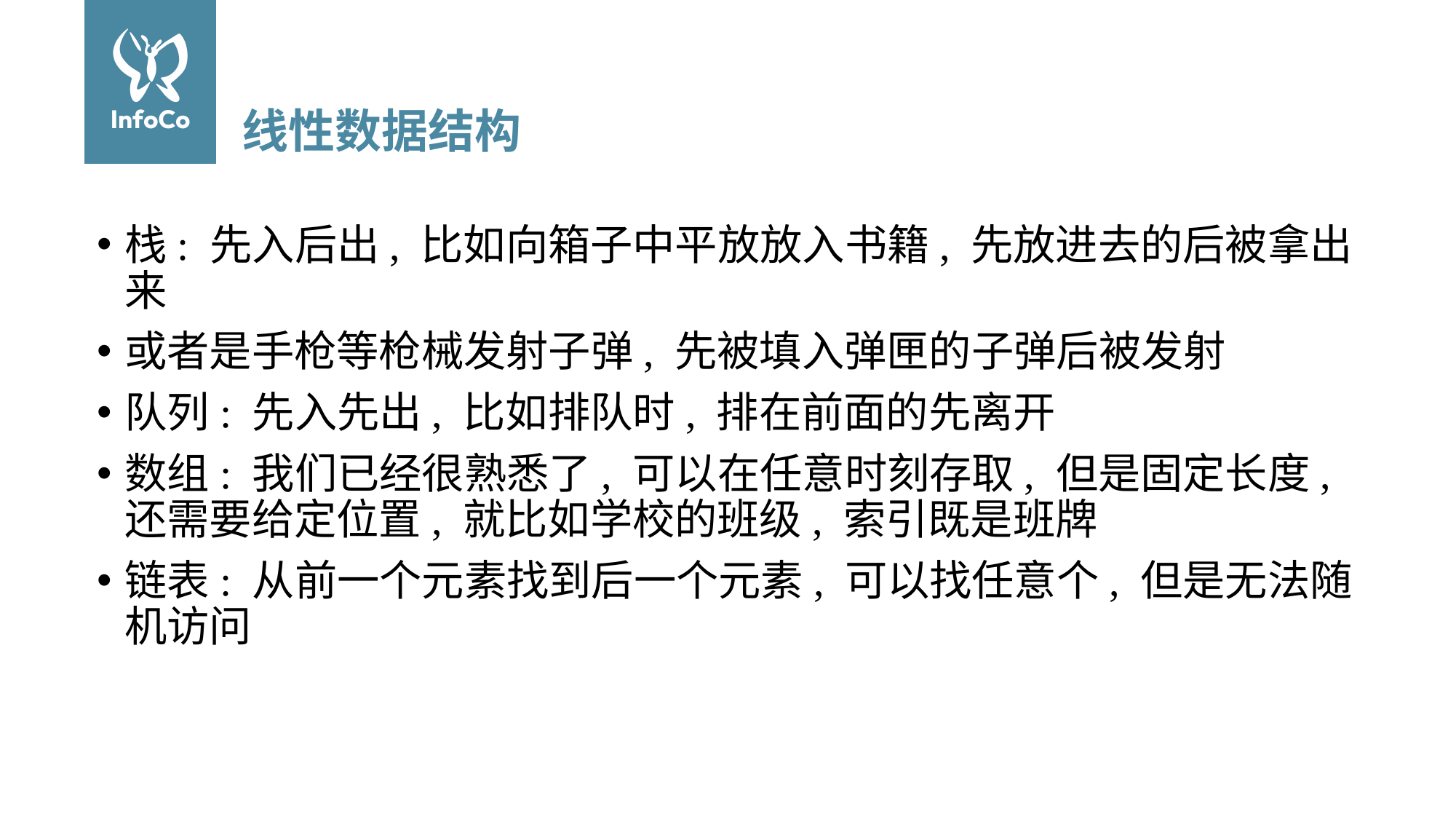

# 线性数据结构
栈: 先入后出, 比如向箱子中平放放入书籍, 先放进去的后被拿出来
或者是手枪等枪械发射子弹, 先被填入弹匣的子弹后被发射
队列: 先入先出, 比如排队时, 排在前面的先离开
数组: 我们已经很熟悉了, 可以在任意时刻存取, 但是固定长度, 还需要给定位置, 就比如学校的班级, 索引既是班牌
链表: 从前一个元素找到后一个元素, 可以找任意个, 但是无法随机访问